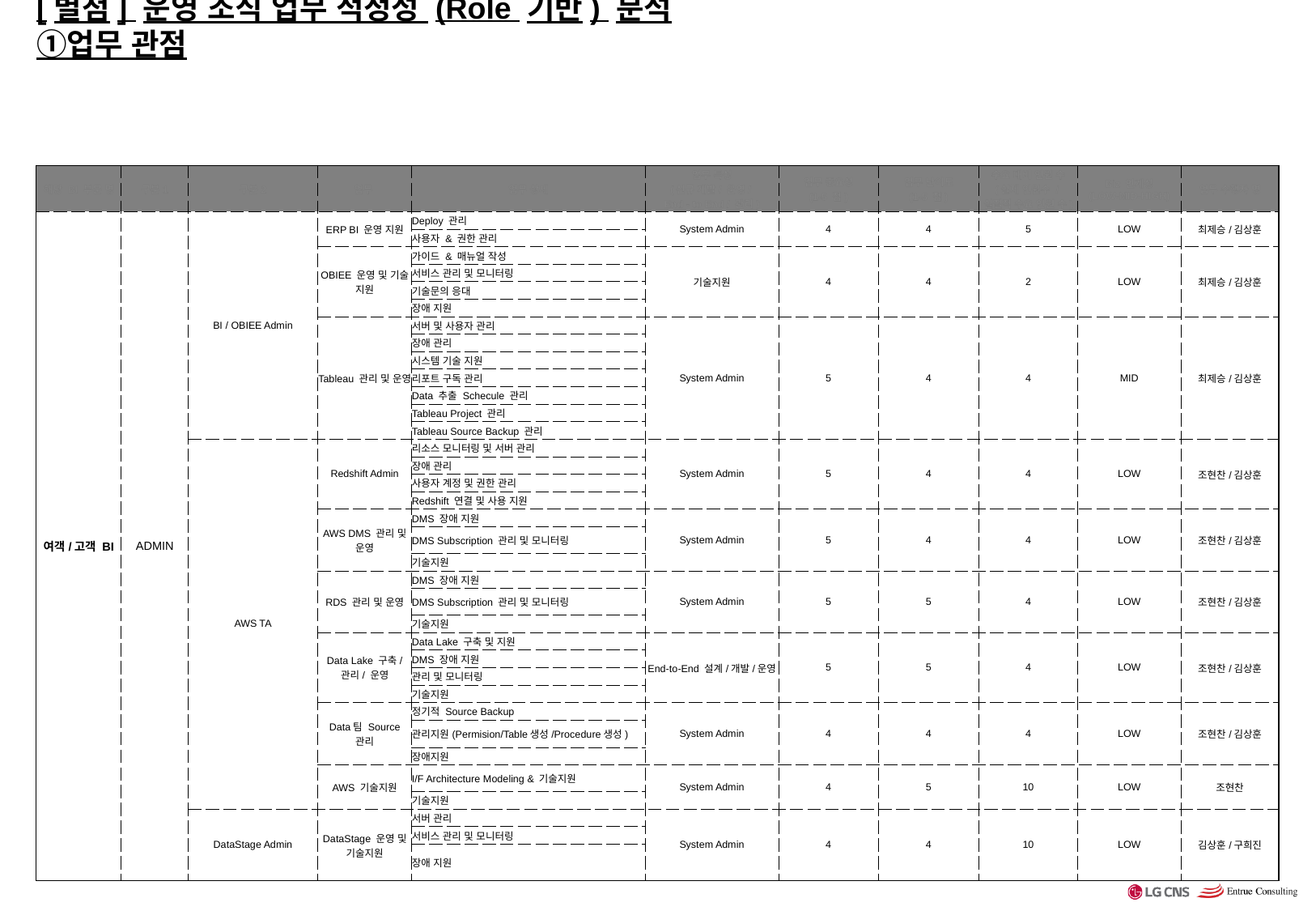

# [별첨] 운영 조직 업무 적정성 (Role 기반) 분석 ①업무 관점
| 해당 BI 부문 명 | 구분1 | 구분2 | 업무 | 업무 상세 | 업무 특성 (신규 개발/ 운영/ End - to End / 관리) | 업무 중요성 (1-5 점) | 업무 난이도 (1-5 점) | 수요 대비 인원 수 (실제 인원수 / 실질적 수요 인원 수) | Biz 연계성 (LOW-MID-HIGH) | 업무 수행자 명 |
| --- | --- | --- | --- | --- | --- | --- | --- | --- | --- | --- |
| 여객/고객 BI | ADMIN | BI / OBIEE Admin | ERP BI 운영 지원 | Deploy 관리 | System Admin | 4 | 4 | 5 | LOW | 최제승/김상훈 |
|  |  |  |  | 사용자 & 권한 관리 |  |  |  |  |  |  |
|  |  |  | OBIEE 운영 및 기술 지원 | 가이드 & 매뉴얼 작성 | 기술지원 | 4 | 4 | 2 | LOW | 최제승/김상훈 |
|  |  |  |  | 서비스 관리 및 모니터링 |  |  |  |  |  |  |
|  |  |  |  | 기술문의 응대 |  |  |  |  |  |  |
|  |  |  |  | 장애 지원 |  |  |  |  |  |  |
|  |  |  | Tableau 관리 및 운영 | 서버 및 사용자 관리 | System Admin | 5 | 4 | 4 | MID | 최제승/김상훈 |
|  |  |  |  | 장애 관리 |  |  |  |  |  |  |
|  |  |  |  | 시스템 기술 지원 |  |  |  |  |  |  |
|  |  |  |  | 리포트 구독 관리 |  |  |  |  |  |  |
|  |  |  |  | Data 추출 Schecule 관리 |  |  |  |  |  |  |
|  |  |  |  | Tableau Project 관리 |  |  |  |  |  |  |
|  |  |  |  | Tableau Source Backup 관리 |  |  |  |  |  |  |
|  |  | AWS TA | Redshift Admin | 리소스 모니터링 및 서버 관리 | System Admin | 5 | 4 | 4 | LOW | 조현찬/김상훈 |
|  |  |  |  | 장애 관리 |  |  |  |  |  |  |
|  |  |  |  | 사용자 계정 및 권한 관리 |  |  |  |  |  |  |
|  |  |  |  | Redshift 연결 및 사용 지원 |  |  |  |  |  |  |
|  |  |  | AWS DMS 관리 및 운영 | DMS 장애 지원 | System Admin | 5 | 4 | 4 | LOW | 조현찬/김상훈 |
|  |  |  |  | DMS Subscription 관리 및 모니터링 |  |  |  |  |  |  |
|  |  |  |  | 기술지원 |  |  |  |  |  |  |
|  |  |  | RDS 관리 및 운영 | DMS 장애 지원 | System Admin | 5 | 5 | 4 | LOW | 조현찬/김상훈 |
|  |  |  |  | DMS Subscription 관리 및 모니터링 |  |  |  |  |  |  |
|  |  |  |  | 기술지원 |  |  |  |  |  |  |
|  |  |  | Data Lake 구축/ 관리/ 운영 | Data Lake 구축 및 지원 | End-to-End 설계/개발/운영 | 5 | 5 | 4 | LOW | 조현찬/김상훈 |
|  |  |  |  | DMS 장애 지원 |  |  |  |  |  |  |
|  |  |  |  | 관리 및 모니터링 |  |  |  |  |  |  |
|  |  |  |  | 기술지원 |  |  |  |  |  |  |
|  |  |  | Data팀 Source 관리 | 정기적 Source Backup | System Admin | 4 | 4 | 4 | LOW | 조현찬/김상훈 |
|  |  |  |  | 관리지원(Permision/Table생성/Procedure생성) |  |  |  |  |  |  |
|  |  |  |  | 장애지원 |  |  |  |  |  |  |
|  |  |  | AWS 기술지원 | I/F Architecture Modeling & 기술지원 | System Admin | 4 | 5 | 10 | LOW | 조현찬 |
|  |  |  |  | 기술지원 |  |  |  |  |  |  |
|  |  | DataStage Admin | DataStage 운영 및 기술지원 | 서버 관리 | System Admin | 4 | 4 | 10 | LOW | 김상훈/구희진 |
|  |  |  |  | 서비스 관리 및 모니터링 |  |  |  |  |  |  |
|  |  |  |  | 장애 지원 |  |  |  |  |  |  |